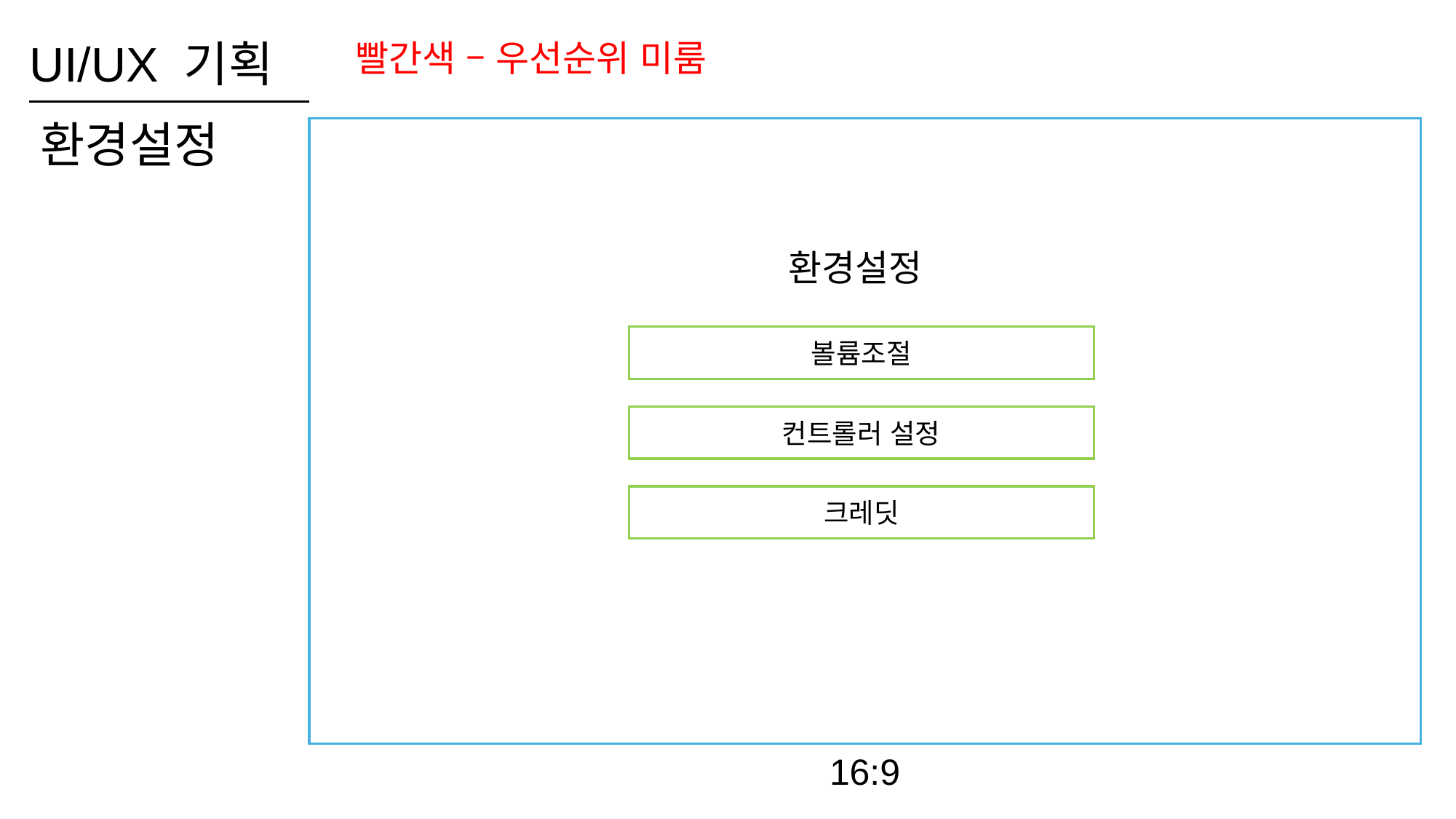

UI/UX 기획
빨간색 – 우선순위 미룸
# 환경설정

환경설정
볼륨조절
컨트롤러 설정
크레딧
16:9